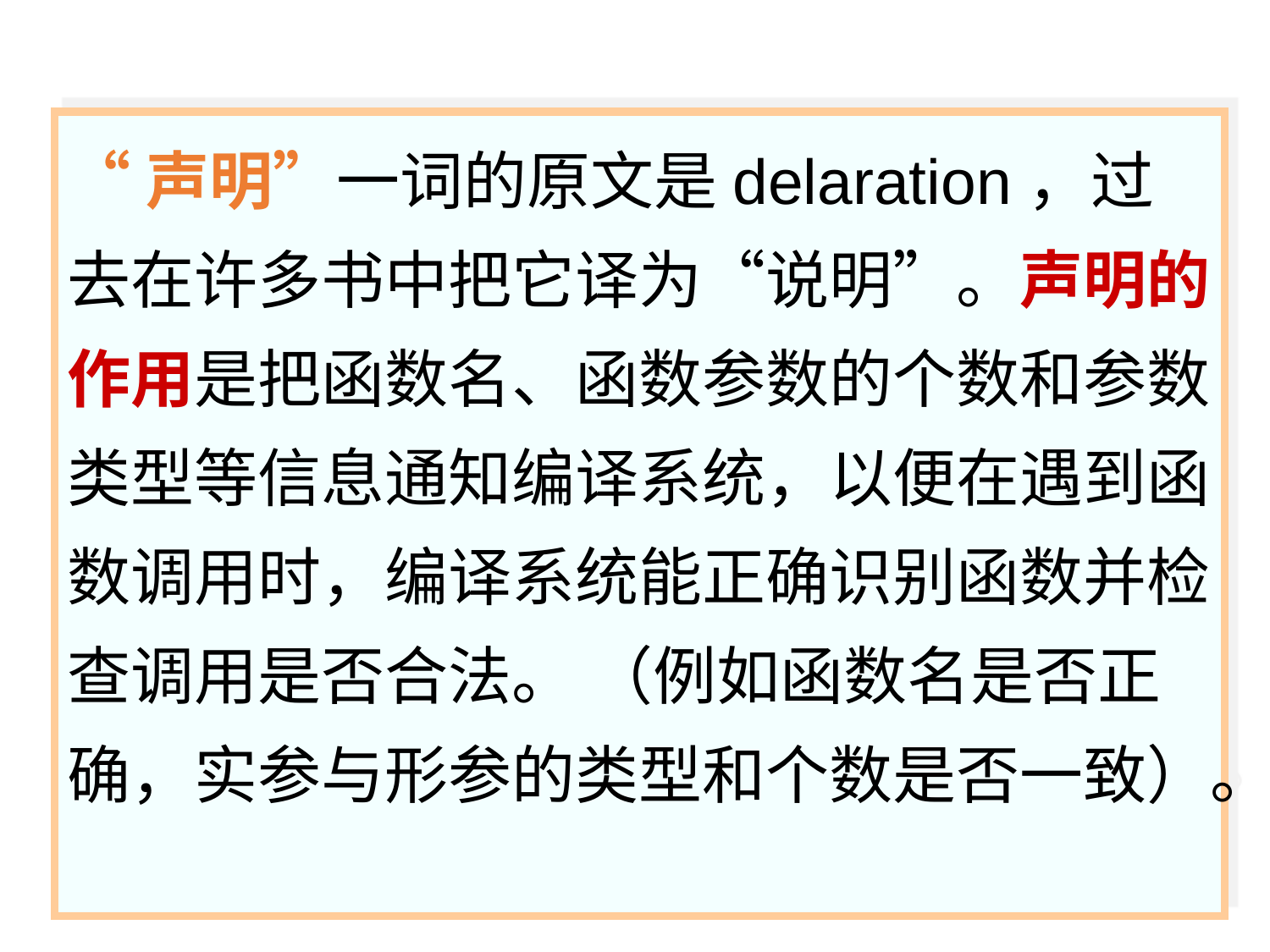

“声明”一词的原文是delaration，过去在许多书中把它译为“说明”。声明的作用是把函数名、函数参数的个数和参数类型等信息通知编译系统，以便在遇到函数调用时，编译系统能正确识别函数并检查调用是否合法。 （例如函数名是否正确，实参与形参的类型和个数是否一致）。
39